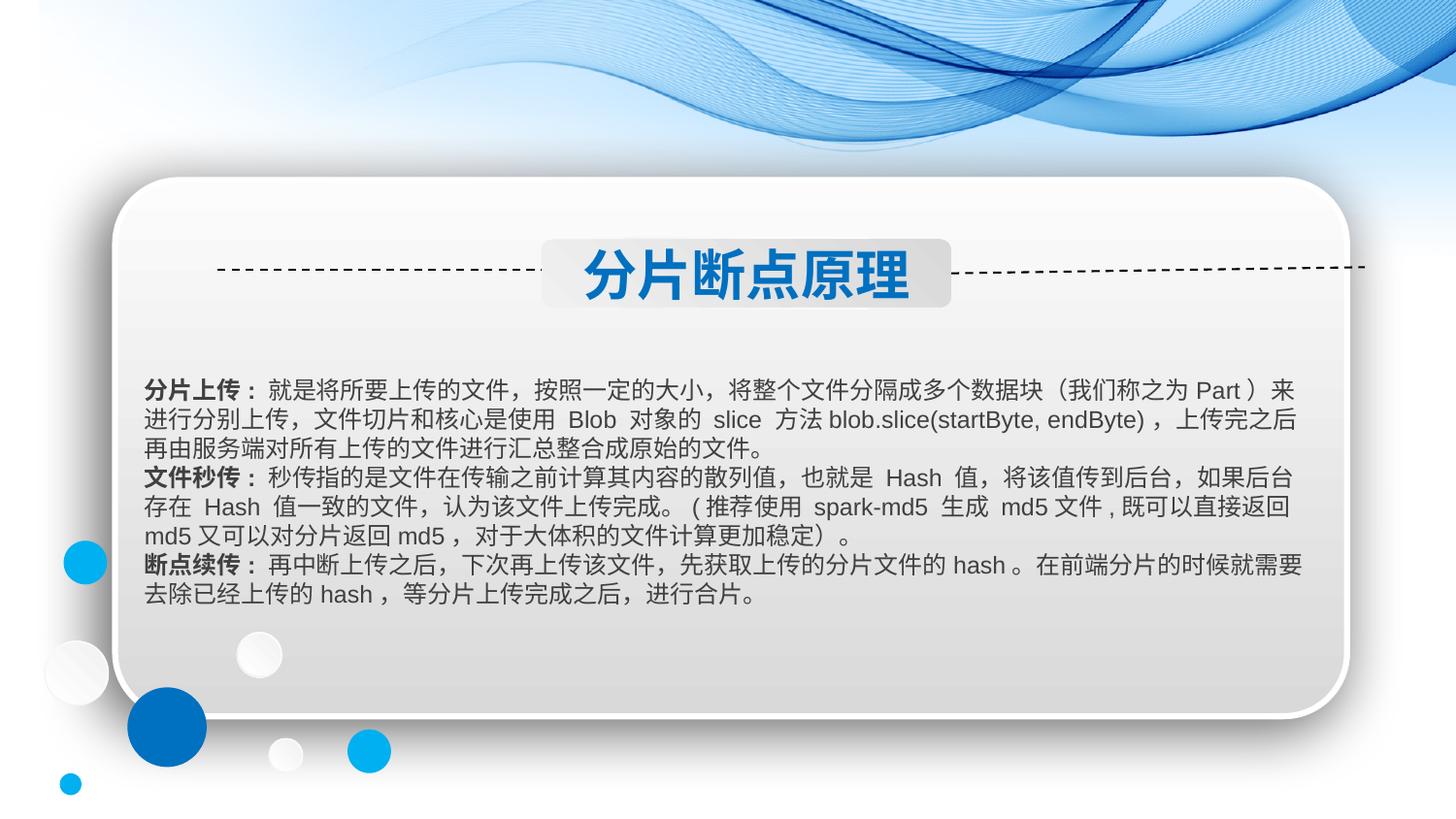

分片上传: 就是将所要上传的文件，按照一定的大小，将整个文件分隔成多个数据块（我们称之为Part）来进行分别上传，文件切片和核心是使用 Blob 对象的 slice 方法blob.slice(startByte, endByte)，上传完之后再由服务端对所有上传的文件进行汇总整合成原始的文件。
文件秒传: 秒传指的是文件在传输之前计算其内容的散列值，也就是 Hash 值，将该值传到后台，如果后台存在 Hash 值一致的文件，认为该文件上传完成。(推荐使用 spark-md5 生成 md5文件,既可以直接返回md5又可以对分片返回md5，对于大体积的文件计算更加稳定）。
断点续传: 再中断上传之后，下次再上传该文件，先获取上传的分片文件的hash。在前端分片的时候就需要去除已经上传的hash，等分片上传完成之后，进行合片。

分片断点原理